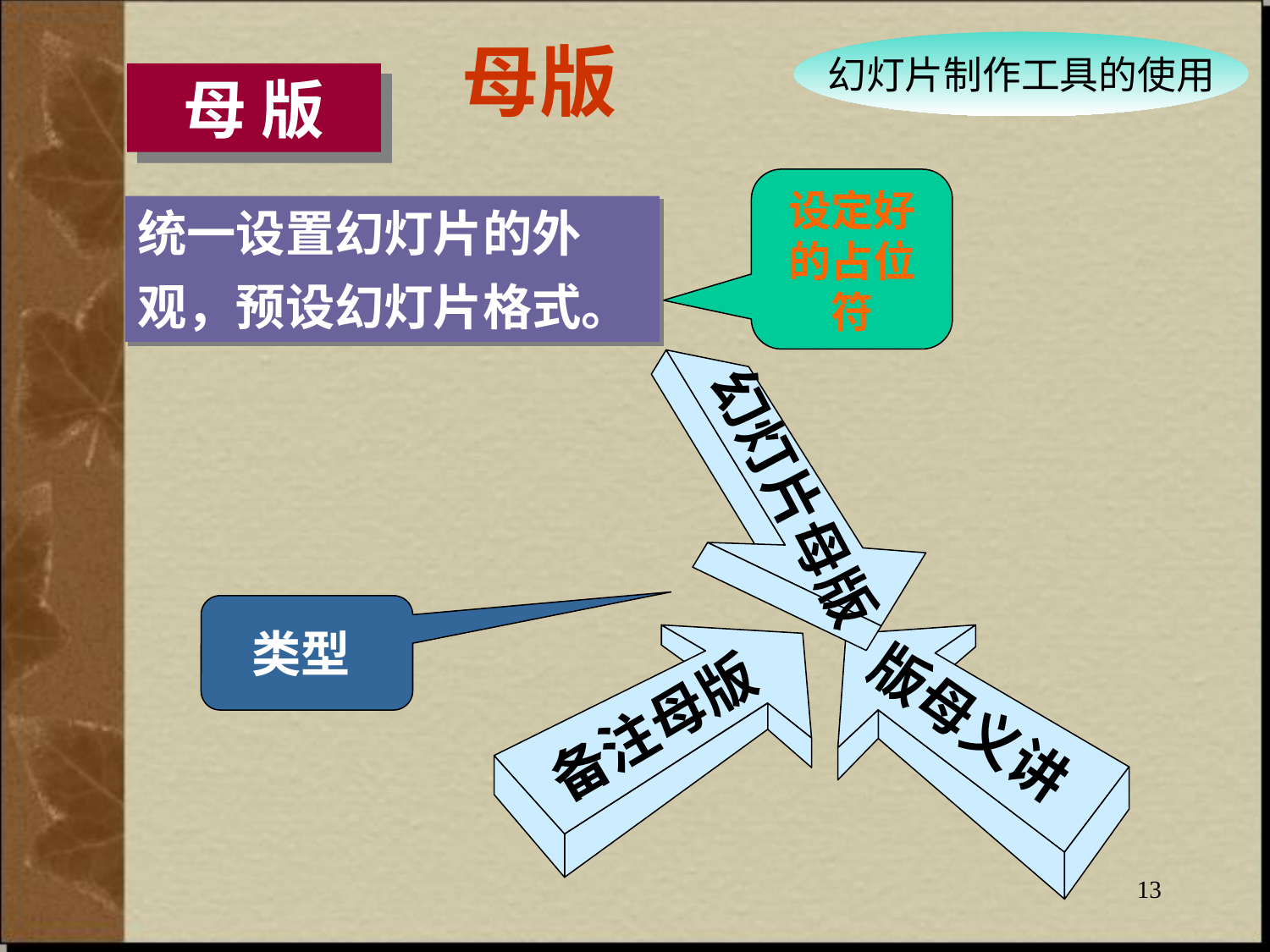

# 母版
幻灯片制作工具的使用
母 版
设定好的占位符
统一设置幻灯片的外
观，预设幻灯片格式。

幻灯片母版
类型

版母义讲
备注母版
13